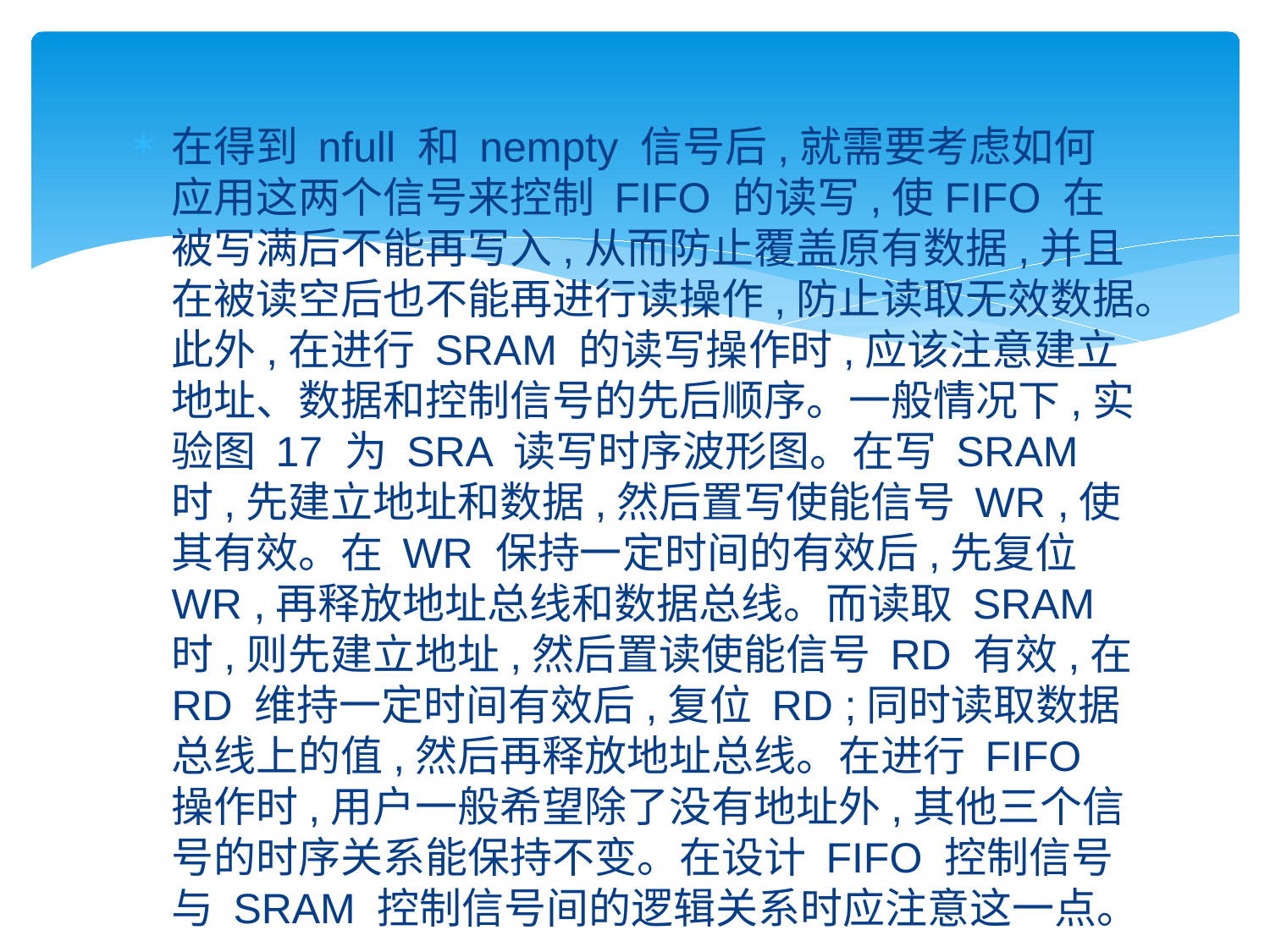

#
在得到 nfull 和 nempty 信号后,就需要考虑如何应用这两个信号来控制 FIFO 的读写,使FIFO 在被写满后不能再写入,从而防止覆盖原有数据,并且在被读空后也不能再进行读操作,防止读取无效数据。此外,在进行 SRAM 的读写操作时,应该注意建立地址、数据和控制信号的先后顺序。一般情况下,实验图 17 为 SRA 读写时序波形图。在写 SRAM 时,先建立地址和数据,然后置写使能信号 WR ,使其有效。在 WR 保持一定时间的有效后,先复位 WR ,再释放地址总线和数据总线。而读取 SRAM 时,则先建立地址,然后置读使能信号 RD 有效,在 RD 维持一定时间有效后,复位 RD ;同时读取数据总线上的值,然后再释放地址总线。在进行 FIFO 操作时,用户一般希望除了没有地址外,其他三个信号的时序关系能保持不变。在设计 FIFO 控制信号与 SRAM 控制信号间的逻辑关系时应注意这一点。